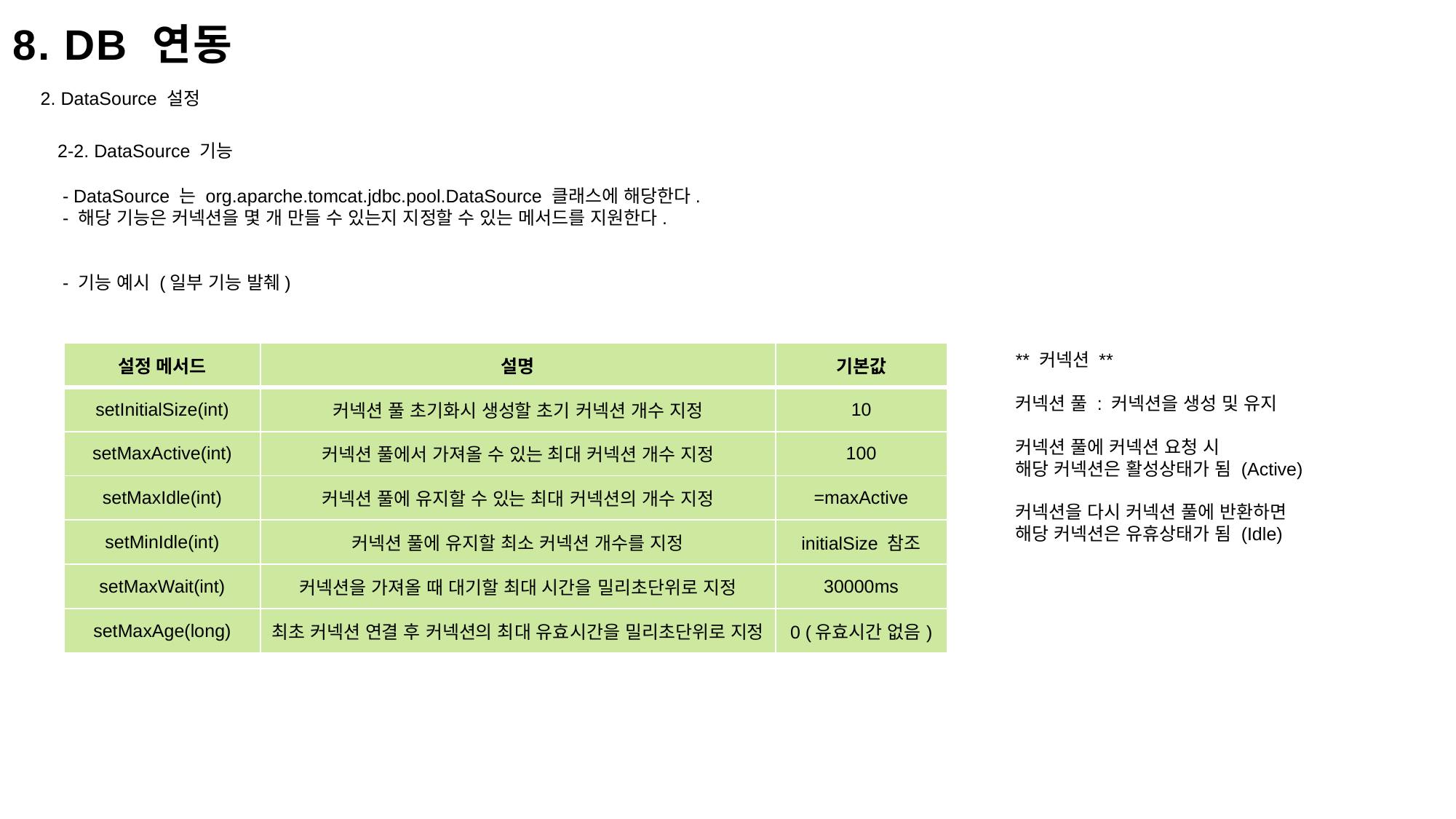

8. DB 연동
2. DataSource 설정
2-2. DataSource 기능
 - DataSource 는 org.aparche.tomcat.jdbc.pool.DataSource 클래스에 해당한다.
 - 해당 기능은 커넥션을 몇 개 만들 수 있는지 지정할 수 있는 메서드를 지원한다.

 - 기능 예시 (일부 기능 발췌)
| 설정 메서드 | 설명 | 기본값 |
| --- | --- | --- |
| setInitialSize(int) | 커넥션 풀 초기화시 생성할 초기 커넥션 개수 지정 | 10 |
| setMaxActive(int) | 커넥션 풀에서 가져올 수 있는 최대 커넥션 개수 지정 | 100 |
| setMaxIdle(int) | 커넥션 풀에 유지할 수 있는 최대 커넥션의 개수 지정 | =maxActive |
| setMinIdle(int) | 커넥션 풀에 유지할 최소 커넥션 개수를 지정 | initialSize 참조 |
| setMaxWait(int) | 커넥션을 가져올 때 대기할 최대 시간을 밀리초단위로 지정 | 30000ms |
| setMaxAge(long) | 최초 커넥션 연결 후 커넥션의 최대 유효시간을 밀리초단위로 지정 | 0 (유효시간 없음) |
** 커넥션 **

커넥션 풀 : 커넥션을 생성 및 유지

커넥션 풀에 커넥션 요청 시
해당 커넥션은 활성상태가 됨 (Active)

커넥션을 다시 커넥션 풀에 반환하면
해당 커넥션은 유휴상태가 됨 (Idle)